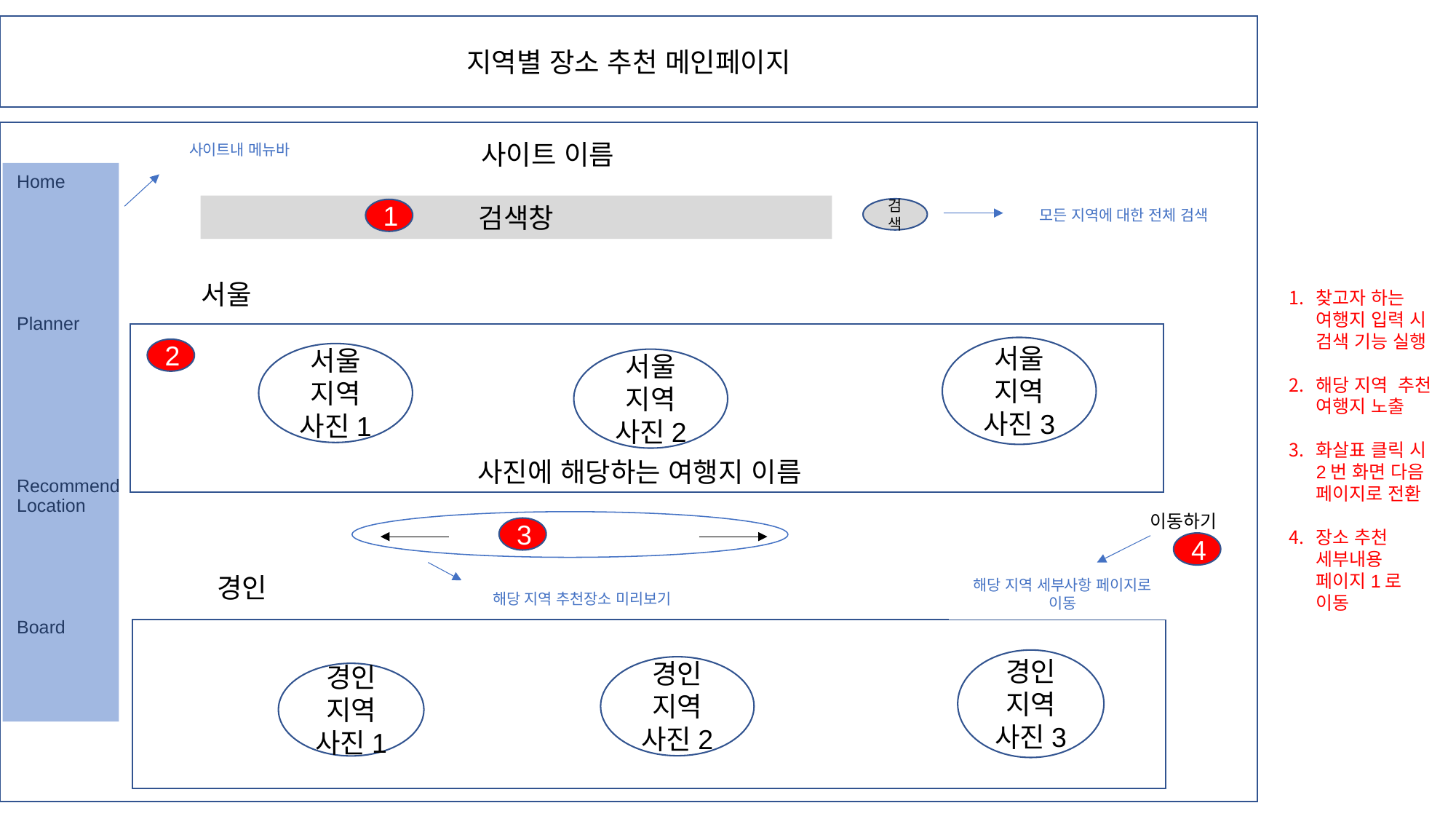

지역별 장소 추천 메인페이지
# 사이트 이름

사이트내 메뉴바
찾고자 하는 여행지 입력 시 검색 기능 실행

해당 지역  추천 여행지 노출

화살표 클릭 시 2번 화면 다음 페이지로 전환

장소 추천 세부내용 페이지1로 이동

| Home |
| --- |
| Planner |
| Recommend Location |
| Board |
모든 지역에 대한 전체 검색
검색창
검색
1
서울

서울 지역 사진3
2
서울 지역 사진1
서울 지역 사진2
사진에 해당하는 여행지 이름

이동하기

3
4
해당 지역 세부사항 페이지로 이동
경인

해당 지역 추천장소 미리보기

경인 지역 사진3
경인 지역 사진2
경인 지역 사진1